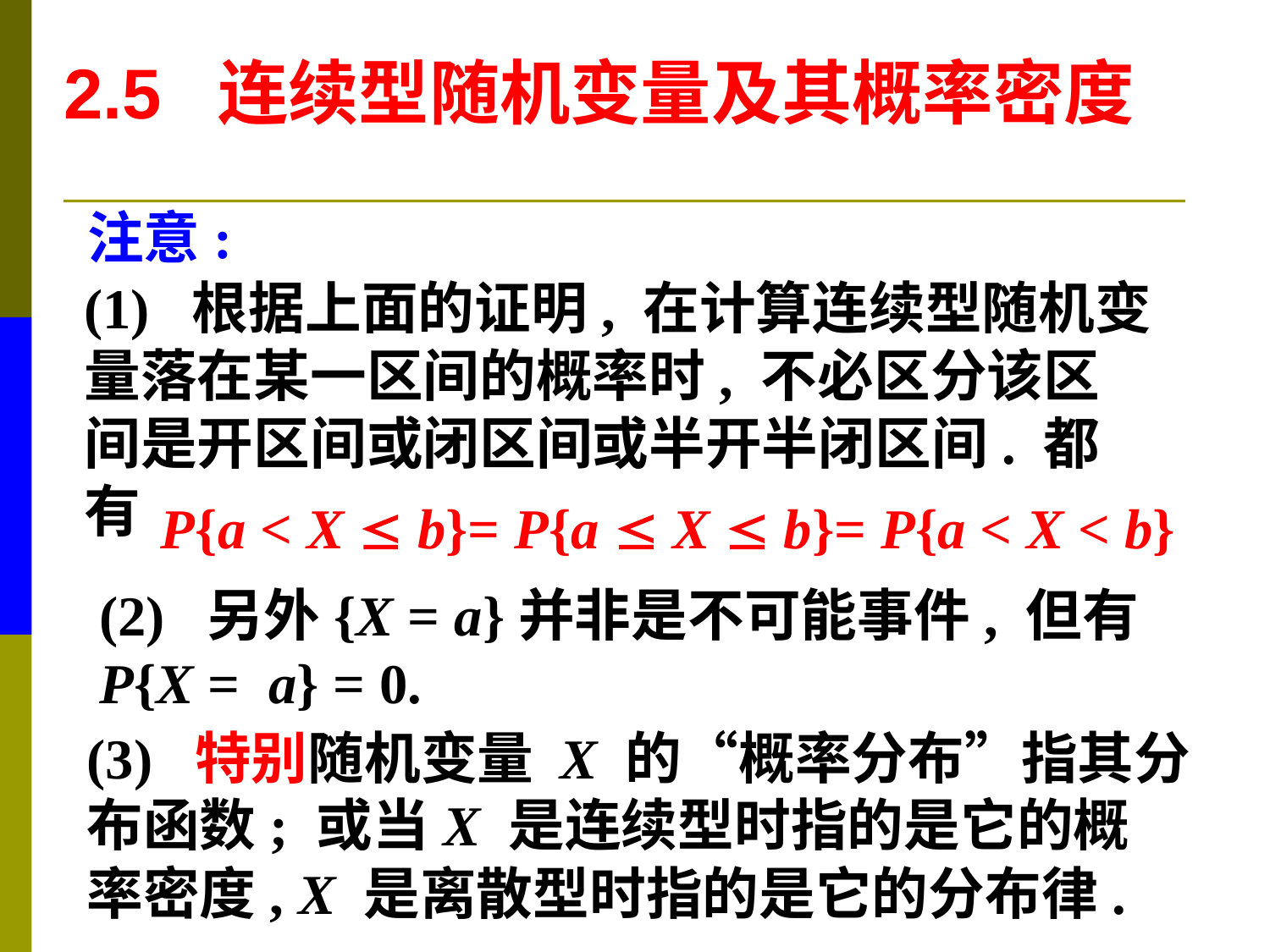

2.5  连续型随机变量及其概率密度
注意:
(1)  根据上面的证明, 在计算连续型随机变
量落在某一区间的概率时, 不必区分该区
间是开区间或闭区间或半开半闭区间. 都
有
P{a < X ≤ b}= P{a ≤ X ≤ b}= P{a < X < b}
(2)  另外{X = a}并非是不可能事件, 但有P{X =  a} = 0.
(3)  特别随机变量 X 的“概率分布”指其分
布函数; 或当X 是连续型时指的是它的概
率密度, X 是离散型时指的是它的分布律.